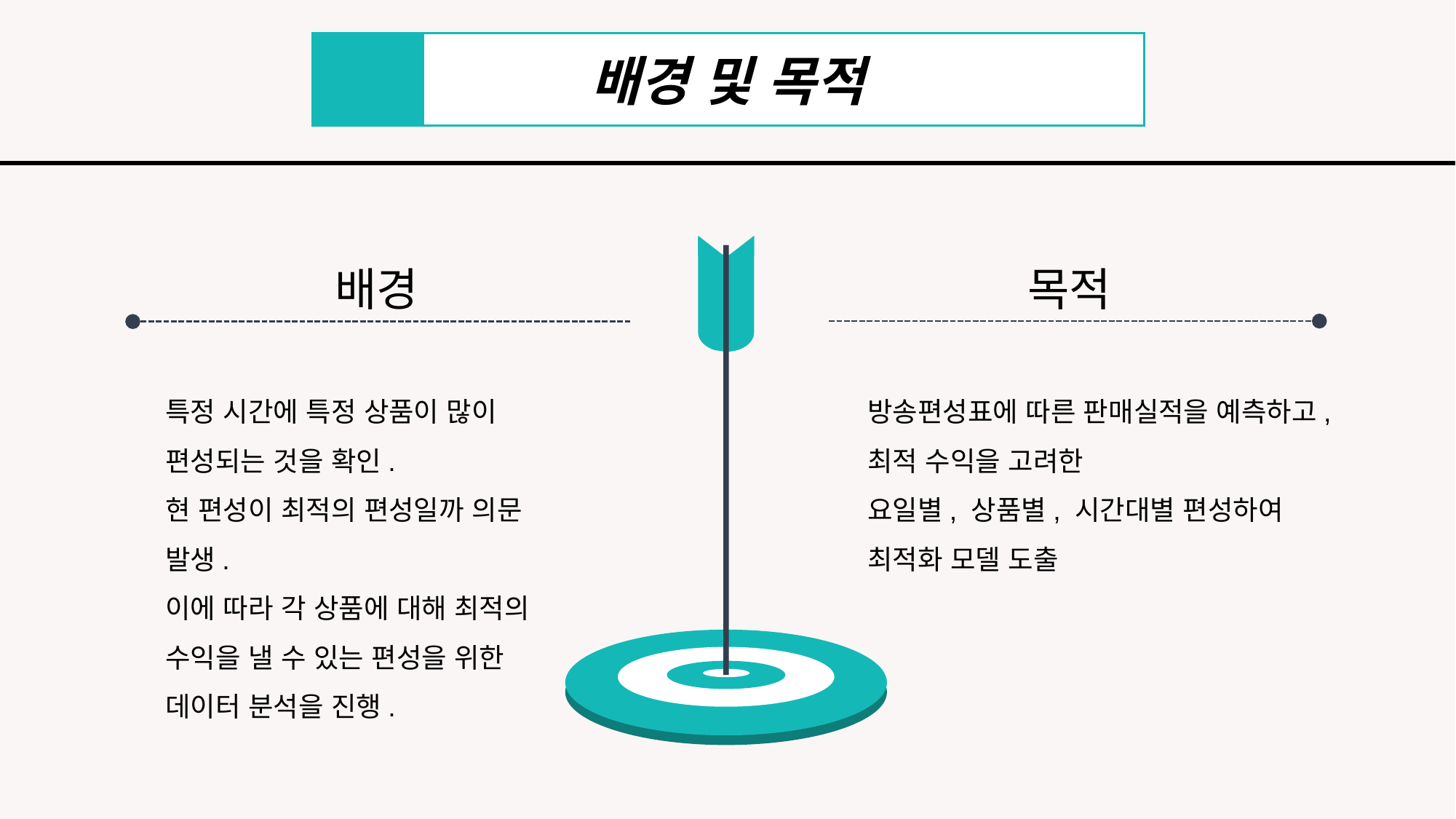

배경 및 목적

배경
목적
특정 시간에 특정 상품이 많이 편성되는 것을 확인.
현 편성이 최적의 편성일까 의문 발생.
이에 따라 각 상품에 대해 최적의 수익을 낼 수 있는 편성을 위한 데이터 분석을 진행.
방송편성표에 따른 판매실적을 예측하고,
최적 수익을 고려한
요일별, 상품별, 시간대별 편성하여
최적화 모델 도출